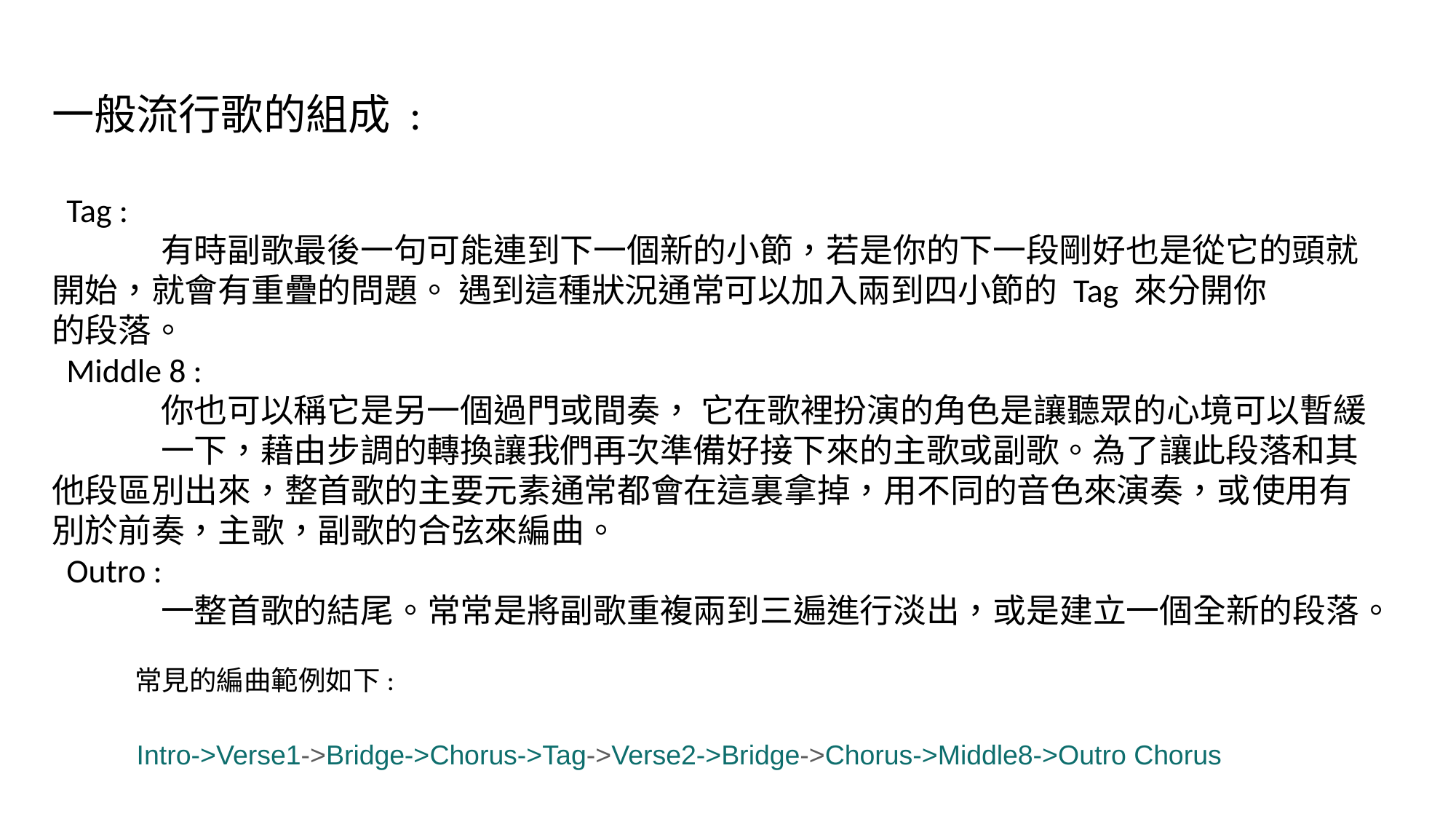

一般流行歌的組成 :

  Tag :
	有時副歌最後一句可能連到下一個新的小節，若是你的下一段剛好也是從它的頭就	開始，就會有重疊的問題。 遇到這種狀況通常可以加入兩到四小節的 Tag 來分開你	的段落。
  Middle 8 :
	你也可以稱它是另一個過門或間奏， 它在歌裡扮演的角色是讓聽眾的心境可以暫緩	一下，藉由步調的轉換讓我們再次準備好接下來的主歌或副歌。為了讓此段落和其	他段區別出來，整首歌的主要元素通常都會在這裏拿掉，用不同的音色來演奏，或	使用有別於前奏，主歌，副歌的合弦來編曲。
  Outro :
	一整首歌的結尾。常常是將副歌重複兩到三遍進行淡出，或是建立一個全新的段落。
常見的編曲範例如下:
Intro->Verse1->Bridge->Chorus->Tag->Verse2->Bridge->Chorus->Middle8->Outro Chorus